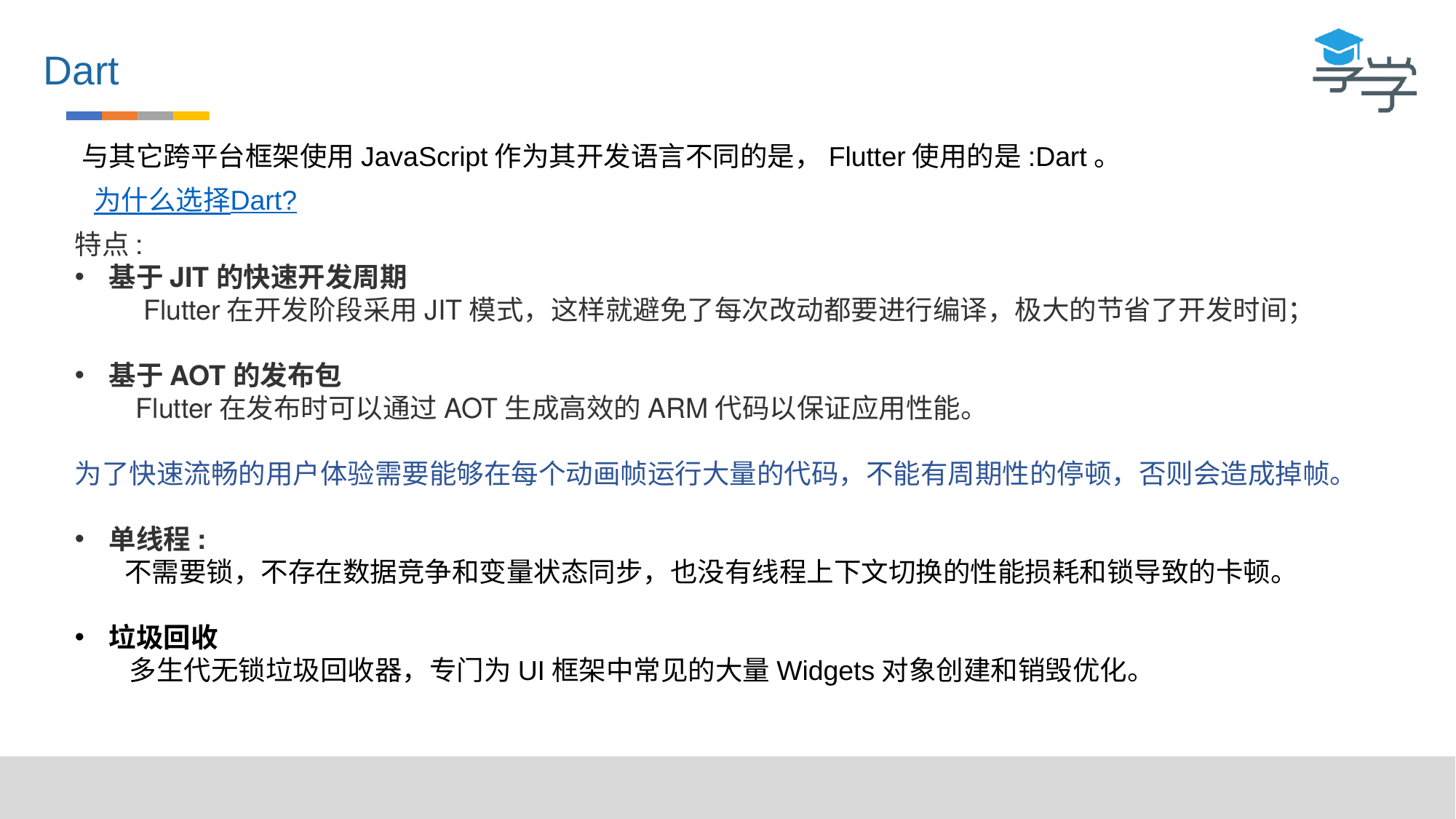

Dart

与其它跨平台框架使用JavaScript作为其开发语言不同的是，Flutter使用的是:Dart。
为什么选择Dart?
特点:
基于JIT的快速开发周期
         Flutter在开发阶段采用JIT模式，这样就避免了每次改动都要进行编译，极大的节省了开发时间；

基于AOT的发布包
        Flutter在发布时可以通过AOT生成高效的ARM代码以保证应用性能。

为了快速流畅的用户体验需要能够在每个动画帧运行大量的代码，不能有周期性的停顿，否则会造成掉帧。

单线程:
       不需要锁，不存在数据竞争和变量状态同步，也没有线程上下文切换的性能损耗和锁导致的卡顿。

垃圾回收
多生代无锁垃圾回收器，专门为UI框架中常见的大量Widgets对象创建和销毁优化。